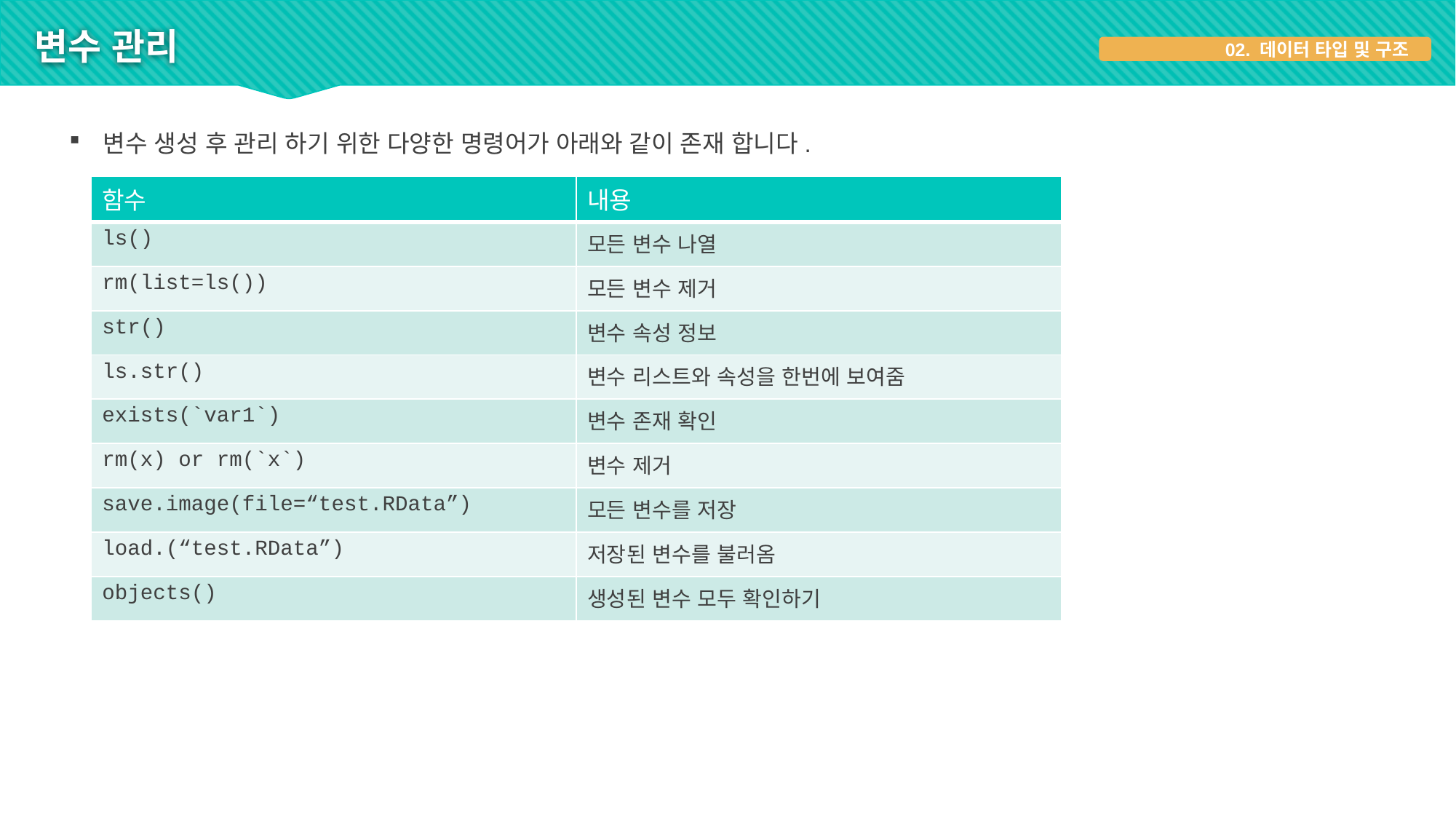

# 변수 관리
02. 데이터 타입 및 구조
변수 생성 후 관리 하기 위한 다양한 명령어가 아래와 같이 존재 합니다.
| 함수 | 내용 |
| --- | --- |
| ls() | 모든 변수 나열 |
| rm(list=ls()) | 모든 변수 제거 |
| str() | 변수 속성 정보 |
| ls.str() | 변수 리스트와 속성을 한번에 보여줌 |
| exists(`var1`) | 변수 존재 확인 |
| rm(x) or rm(`x`) | 변수 제거 |
| save.image(file=“test.RData”) | 모든 변수를 저장 |
| load.(“test.RData”) | 저장된 변수를 불러옴 |
| objects() | 생성된 변수 모두 확인하기 |